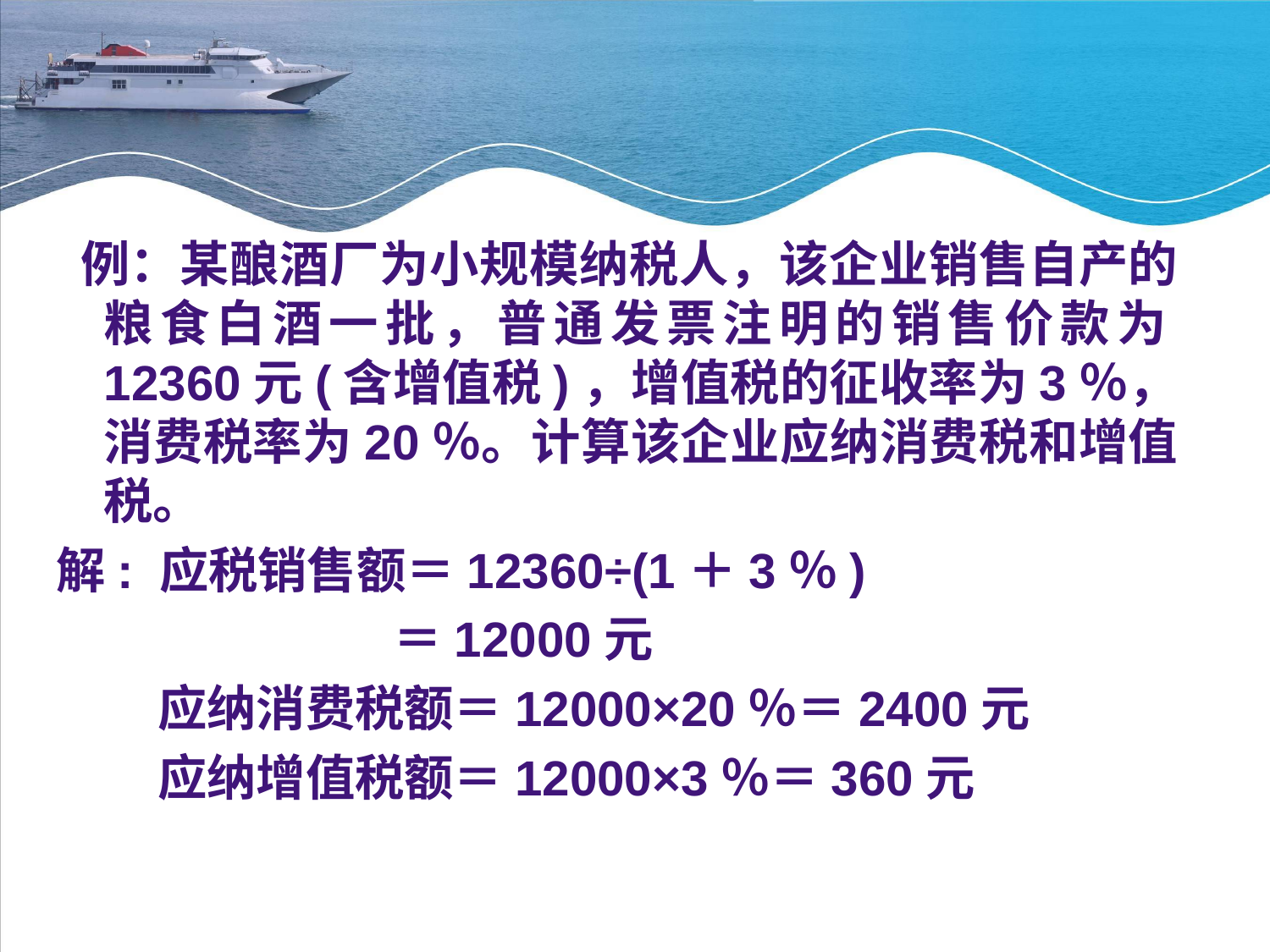

例：某酿酒厂为小规模纳税人，该企业销售自产的粮食白酒一批，普通发票注明的销售价款为12360元(含增值税)，增值税的征收率为3％，消费税率为20％。计算该企业应纳消费税和增值税。
解: 应税销售额＝12360÷(1＋3％)
                             ＝12000元
        应纳消费税额＝12000×20％＝2400元
        应纳增值税额＝12000×3％＝360元